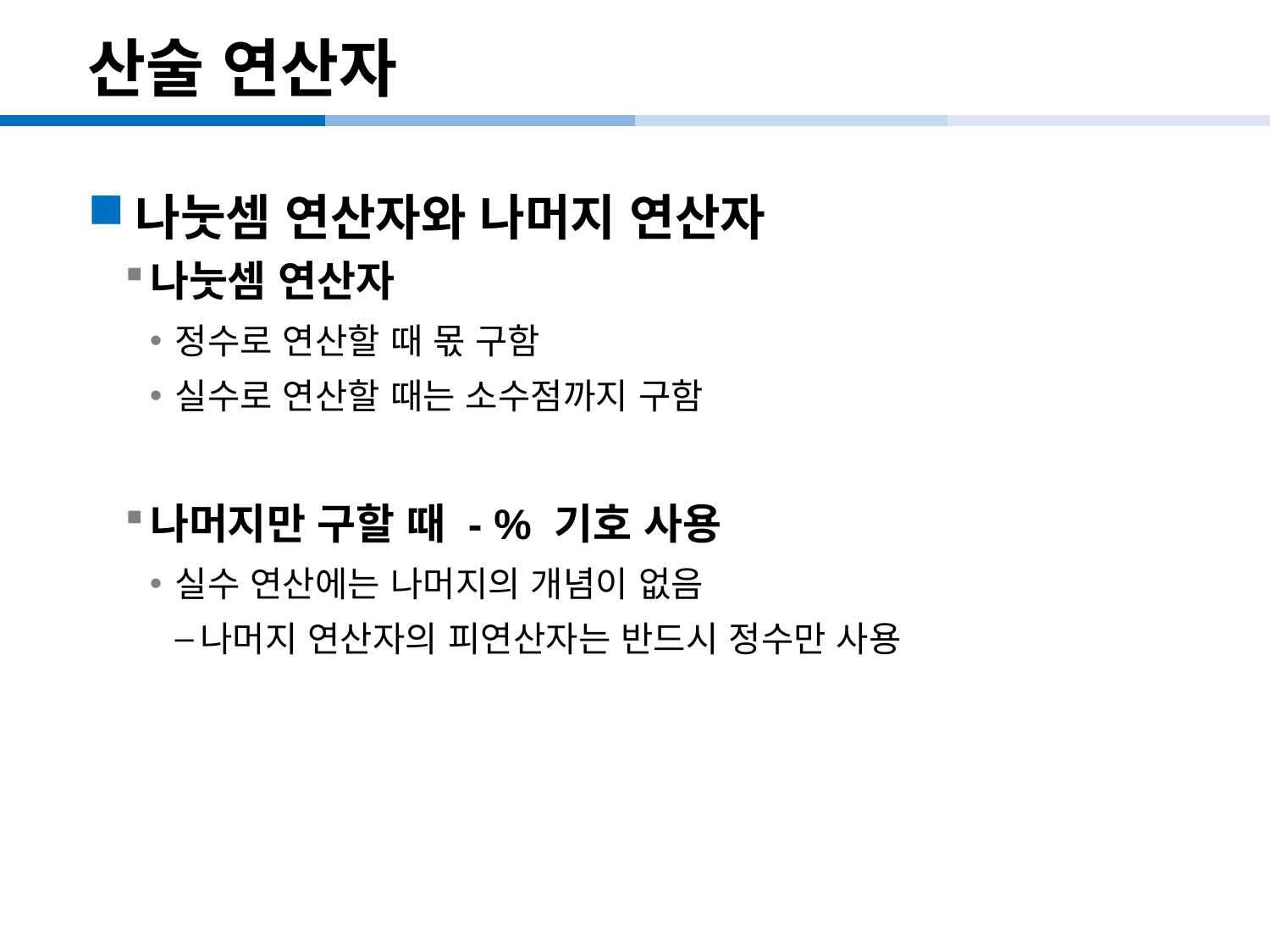

# 산술 연산자
나눗셈 연산자와 나머지 연산자
나눗셈 연산자
정수로 연산할 때 몫 구함
실수로 연산할 때는 소수점까지 구함

나머지만 구할 때 - % 기호 사용
실수 연산에는 나머지의 개념이 없음
나머지 연산자의 피연산자는 반드시 정수만 사용